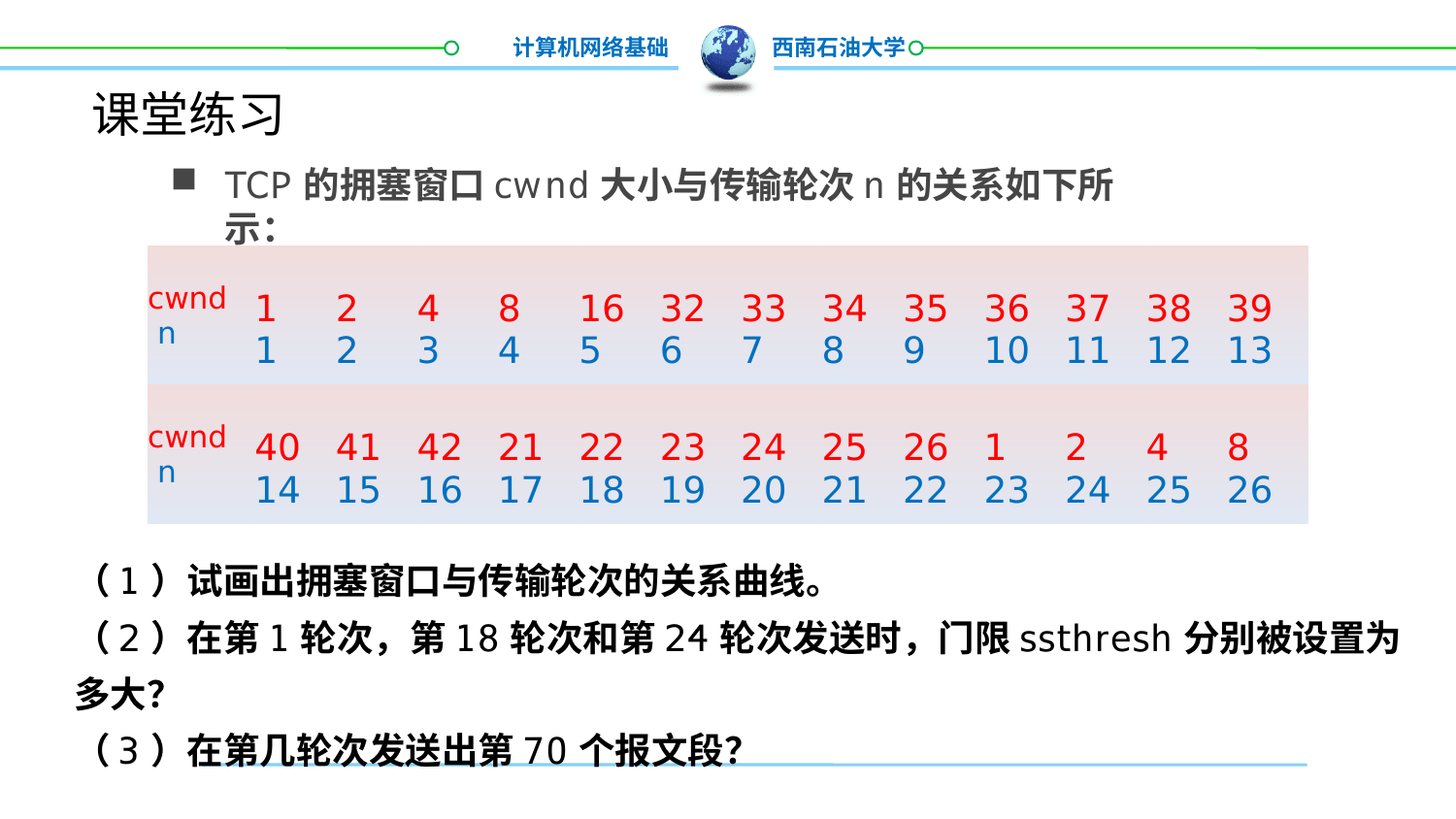

# 课堂练习
TCP的拥塞窗口cwnd大小与传输轮次n的关系如下所示：
| cwnd  n | 1 1 | 2 2 | 4 3 | 8 4 | 16 5 | 32 6 | 33 7 | 34 8 | 35 9 | 36 10 | 37 11 | 38 12 | 39 13 |
| --- | --- | --- | --- | --- | --- | --- | --- | --- | --- | --- | --- | --- | --- |
| cwnd  n | 40 14 | 41 15 | 42 16 | 21 17 | 22 18 | 23 19 | 24 20 | 25 21 | 26 22 | 1 23 | 2 24 | 4 25 | 8 26 |
（1）试画出拥塞窗口与传输轮次的关系曲线。
（2）在第1轮次，第18轮次和第24轮次发送时，门限ssthresh分别被设置为多大？
（3）在第几轮次发送出第70个报文段？